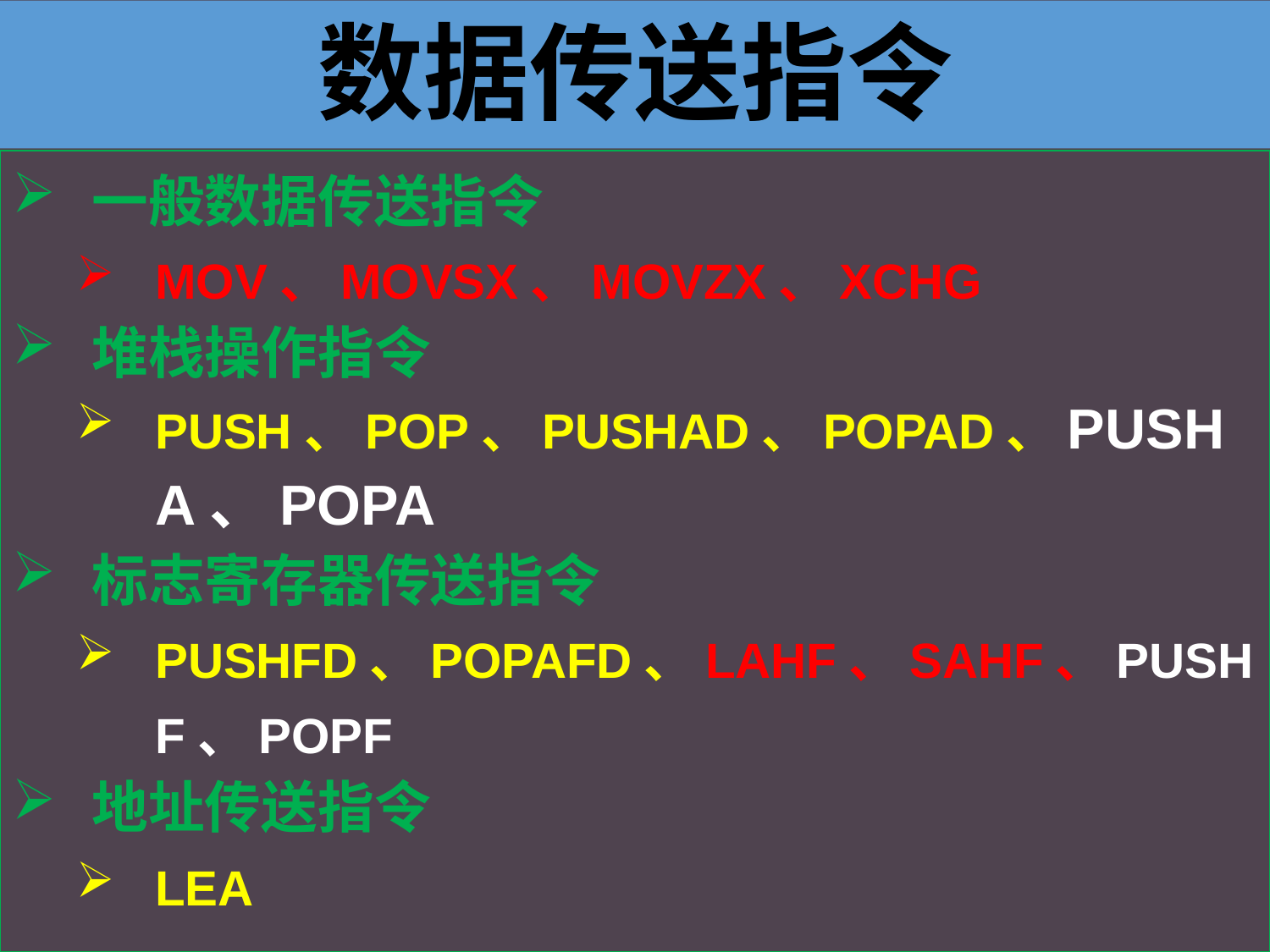

数据传送指令
一般数据传送指令
MOV、MOVSX、MOVZX、XCHG
堆栈操作指令
PUSH、POP、PUSHAD、POPAD、PUSHA、POPA
标志寄存器传送指令
PUSHFD、POPAFD、LAHF、SAHF、PUSHF、POPF
地址传送指令
LEA